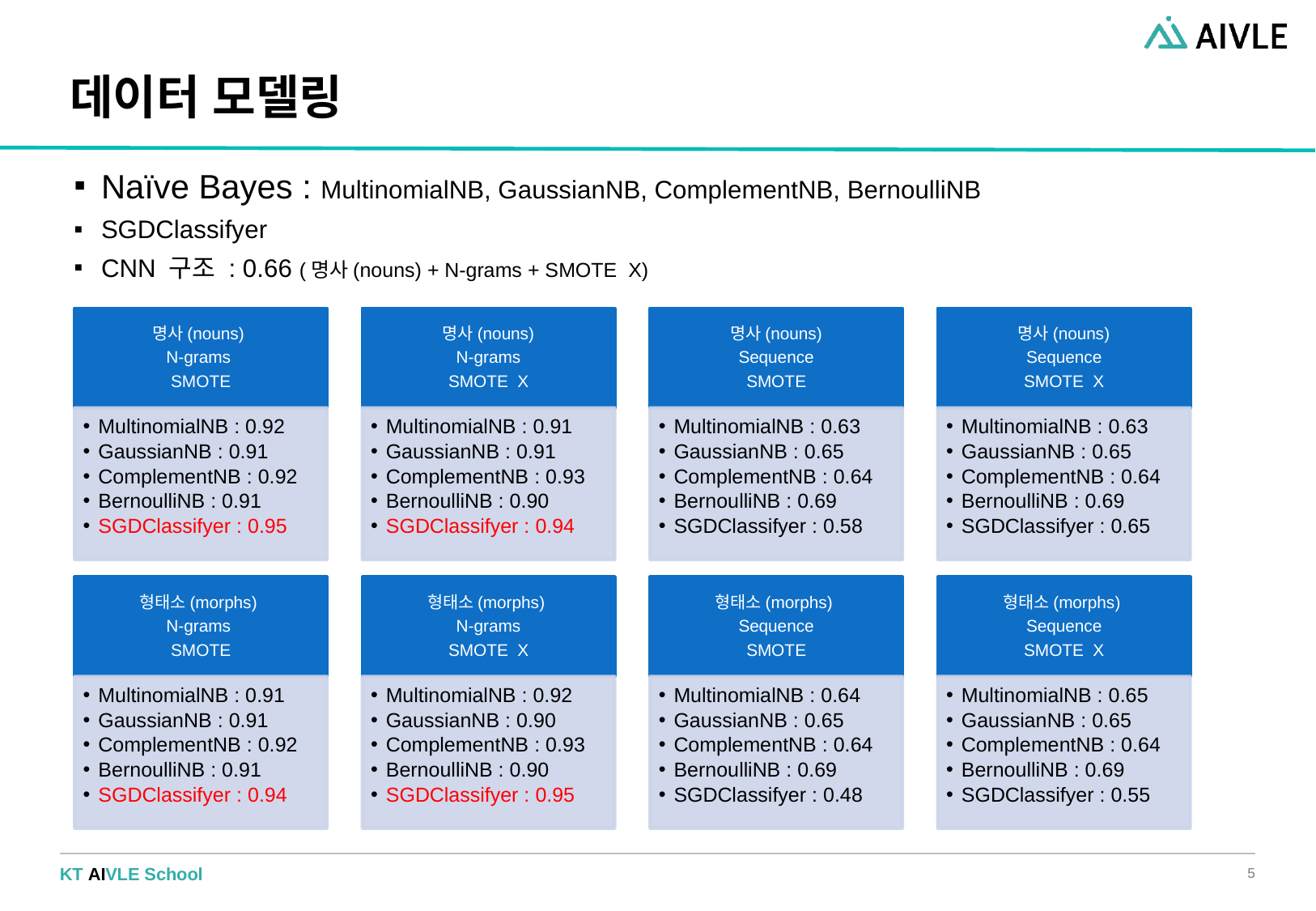

# 데이터 모델링
Naïve Bayes : MultinomialNB, GaussianNB, ComplementNB, BernoulliNB
SGDClassifyer
CNN 구조 : 0.66 (명사(nouns) + N-grams + SMOTE  X)
명사(nouns)
N-grams
SMOTE
MultinomialNB : 0.92
GaussianNB : 0.91
ComplementNB : 0.92
BernoulliNB : 0.91
SGDClassifyer : 0.95
명사(nouns)
N-grams
SMOTE  X
MultinomialNB : 0.91
GaussianNB : 0.91
ComplementNB : 0.93
BernoulliNB : 0.90
SGDClassifyer : 0.94
명사(nouns)
Sequence
SMOTE
MultinomialNB : 0.63
GaussianNB : 0.65
ComplementNB : 0.64
BernoulliNB : 0.69
SGDClassifyer : 0.58
명사(nouns)
Sequence
SMOTE  X
MultinomialNB : 0.63
GaussianNB : 0.65
ComplementNB : 0.64
BernoulliNB : 0.69
SGDClassifyer : 0.65
형태소(morphs)
N-grams
SMOTE
MultinomialNB : 0.91
GaussianNB : 0.91
ComplementNB : 0.92
BernoulliNB : 0.91
SGDClassifyer : 0.94
형태소(morphs)
N-grams
SMOTE  X
MultinomialNB : 0.92
GaussianNB : 0.90
ComplementNB : 0.93
BernoulliNB : 0.90
SGDClassifyer : 0.95
형태소(morphs)
Sequence
SMOTE
MultinomialNB : 0.64
GaussianNB : 0.65
ComplementNB : 0.64
BernoulliNB : 0.69
SGDClassifyer : 0.48
형태소(morphs)
Sequence
SMOTE  X
MultinomialNB : 0.65
GaussianNB : 0.65
ComplementNB : 0.64
BernoulliNB : 0.69
SGDClassifyer : 0.55